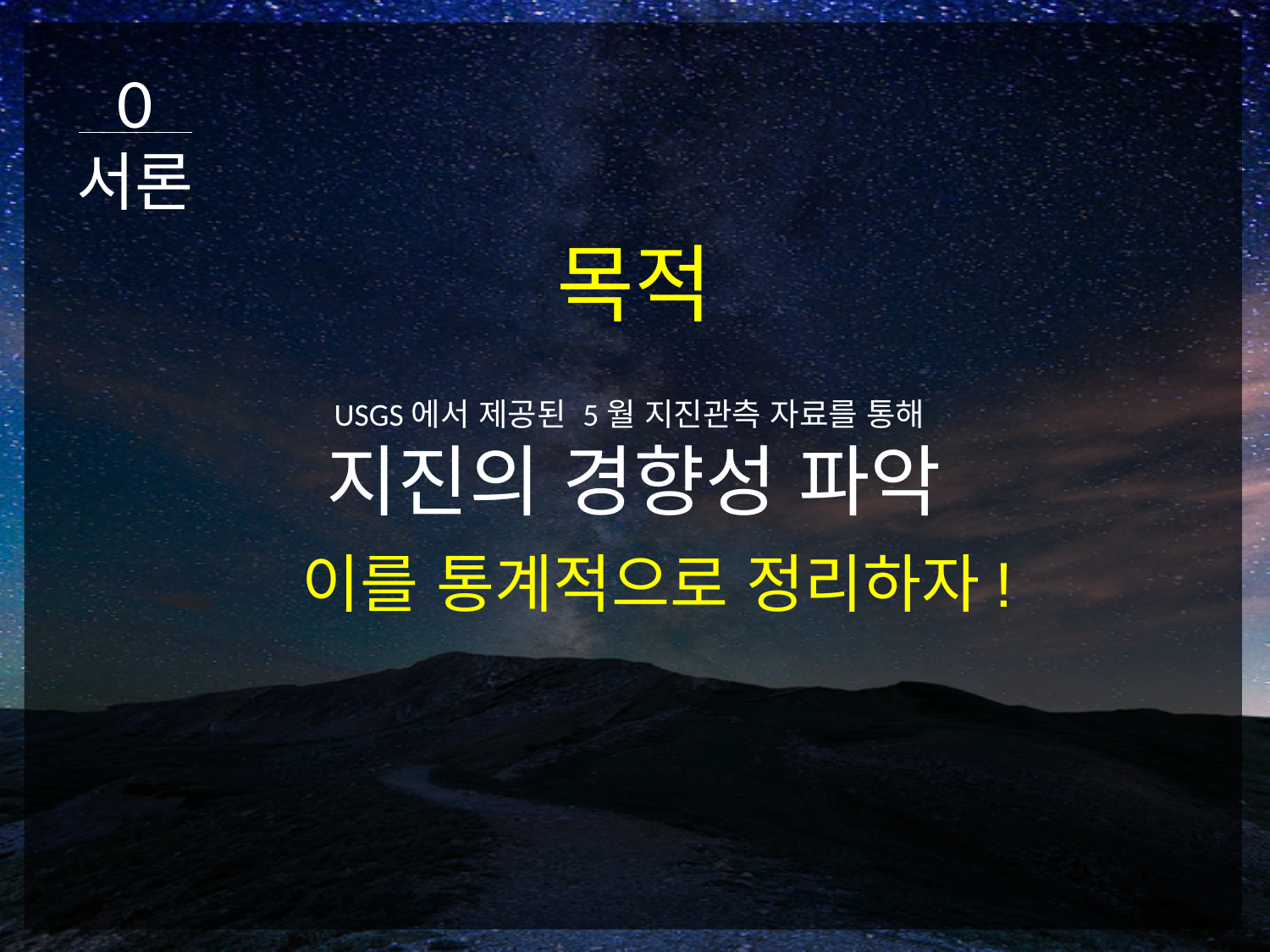

0
서론
목적
USGS에서 제공된 5월 지진관측 자료를 통해
지진의 경향성 파악
이를 통계적으로 정리하자!